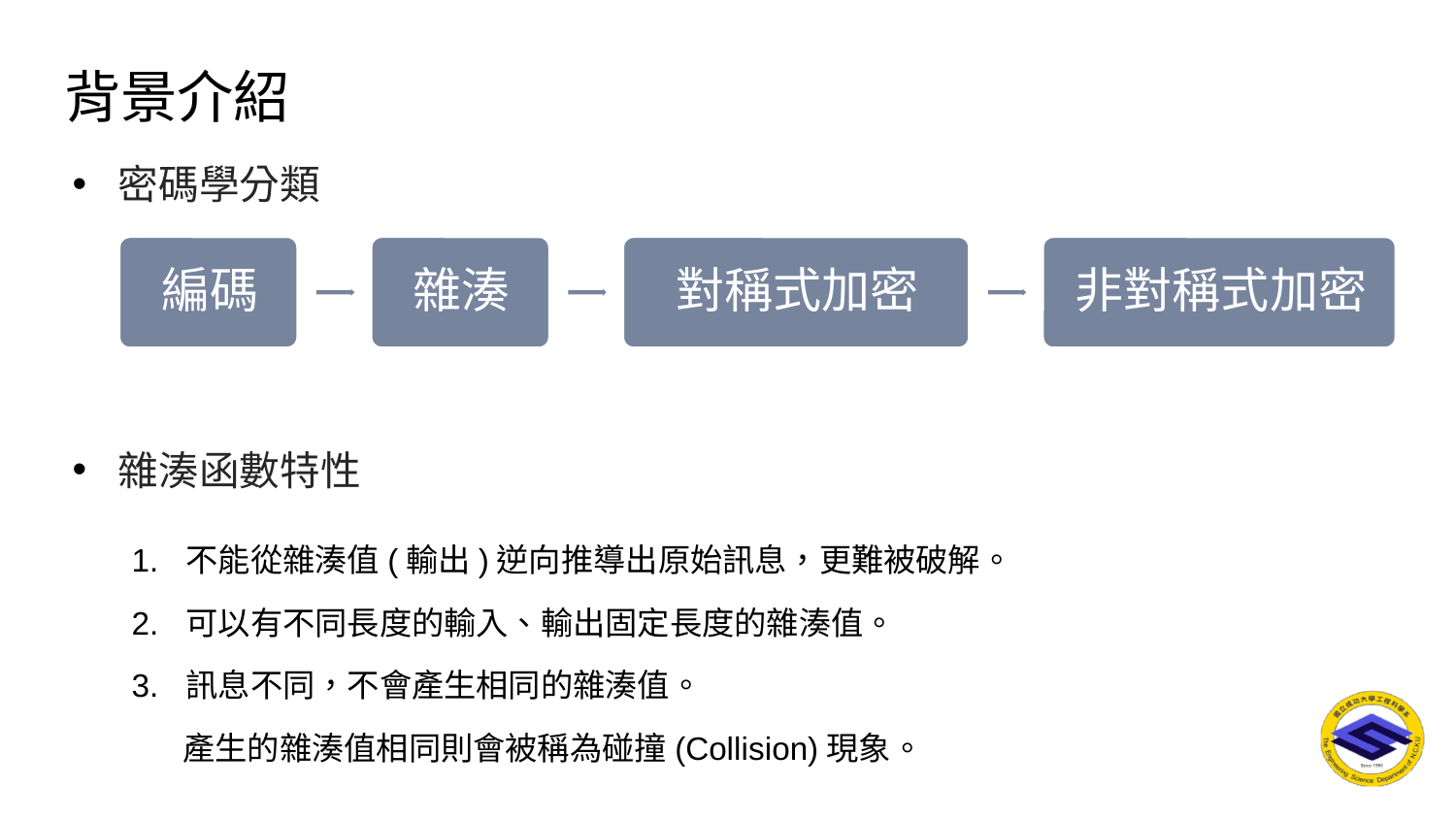

背景介紹

密碼學分類
編碼

雜湊

對稱式加密

非對稱式加密
雜湊函數特性

不能從雜湊值(輸出)逆向推導出原始訊息，更難被破解。
可以有不同長度的輸入、輸出固定長度的雜湊值。
訊息不同，不會產生相同的雜湊值。
      產生的雜湊值相同則會被稱為碰撞(Collision)現象。